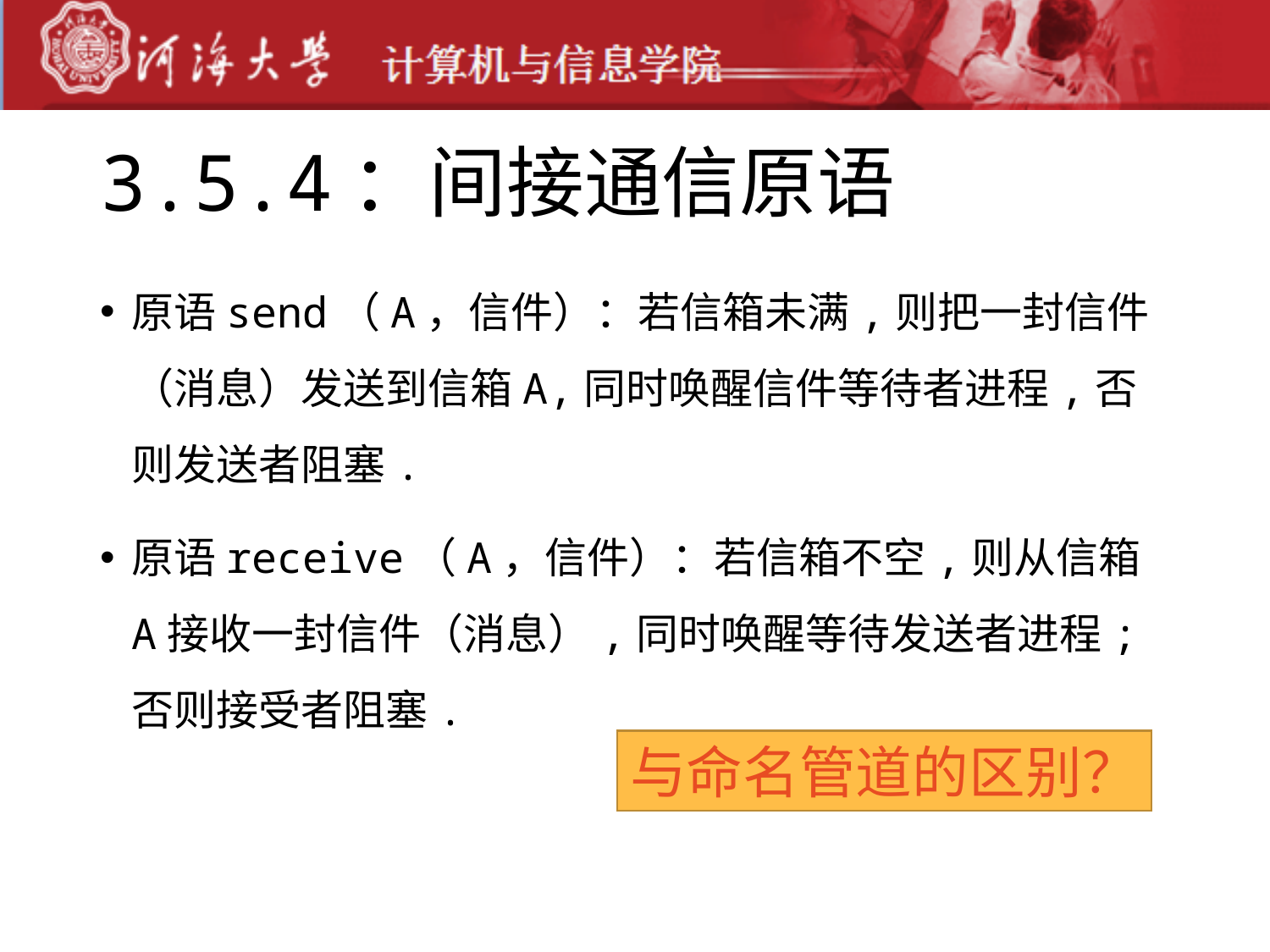

# 3.5.4：间接通信原语
原语send（A，信件）：若信箱未满,则把一封信件（消息）发送到信箱A,同时唤醒信件等待者进程,否则发送者阻塞.
原语receive（A，信件）：若信箱不空,则从信箱A接收一封信件（消息）,同时唤醒等待发送者进程;否则接受者阻塞.
与命名管道的区别？